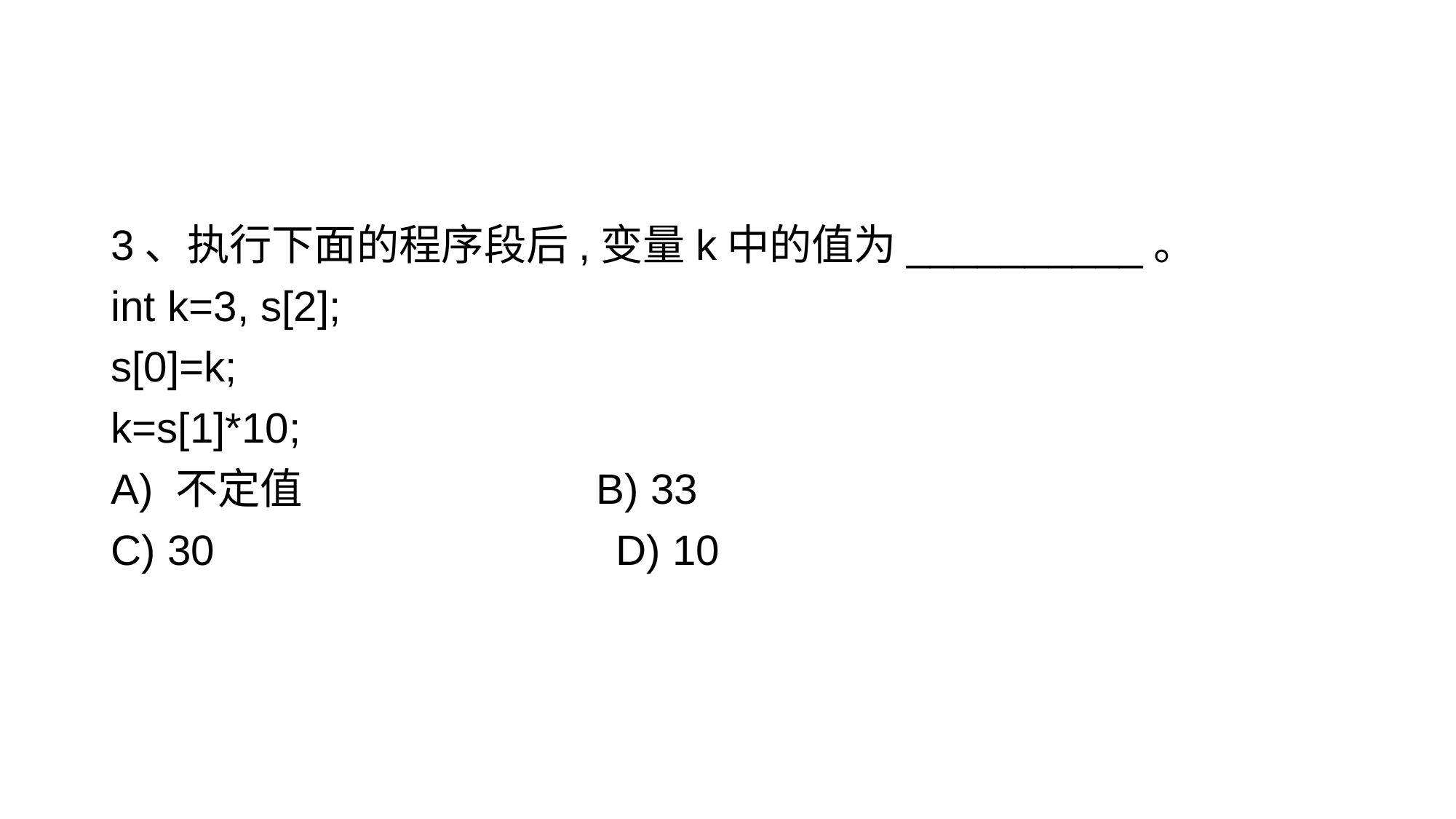

3、执行下面的程序段后,变量k中的值为__________。
int k=3, s[2];
s[0]=k;
k=s[1]*10;
A) 不定值                              B) 33
C) 30                                  D) 10